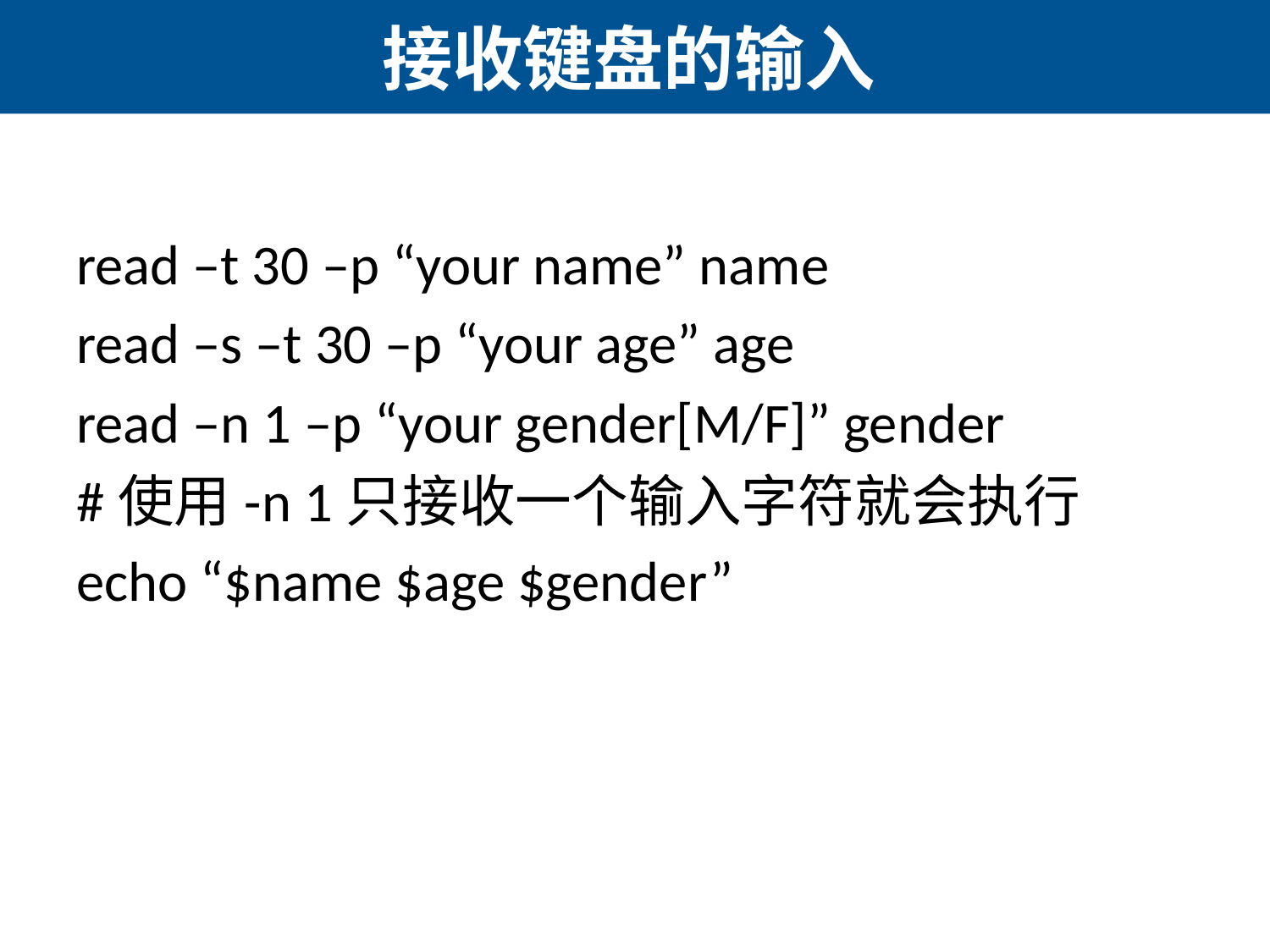

# 接收键盘的输入
read –t 30 –p “your name” name
read –s –t 30 –p “your age” age
read –n 1 –p “your gender[M/F]” gender
#使用-n 1只接收一个输入字符就会执行
echo “$name $age $gender”